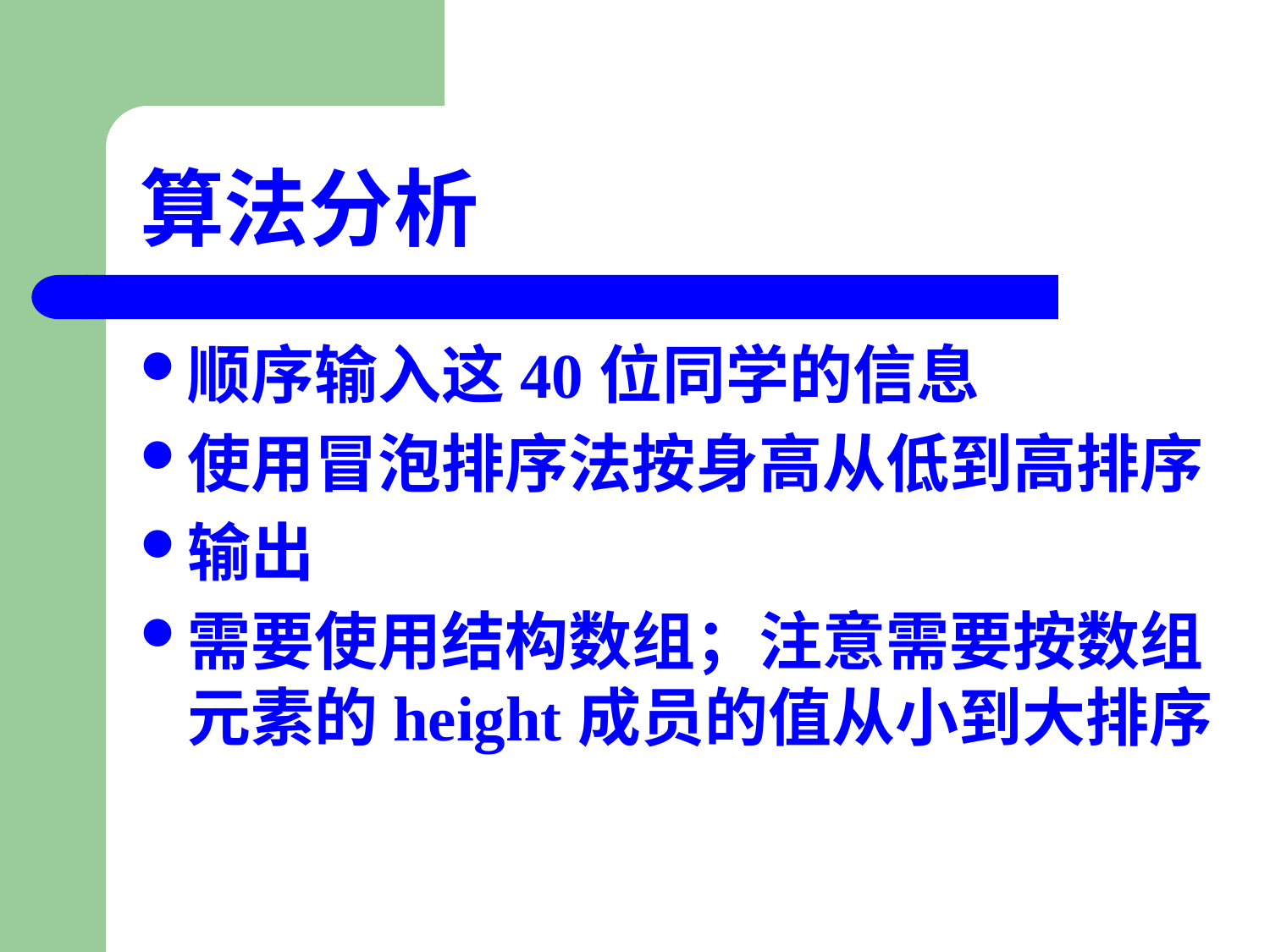

# 算法分析
顺序输入这40位同学的信息
使用冒泡排序法按身高从低到高排序
输出
需要使用结构数组；注意需要按数组元素的height成员的值从小到大排序